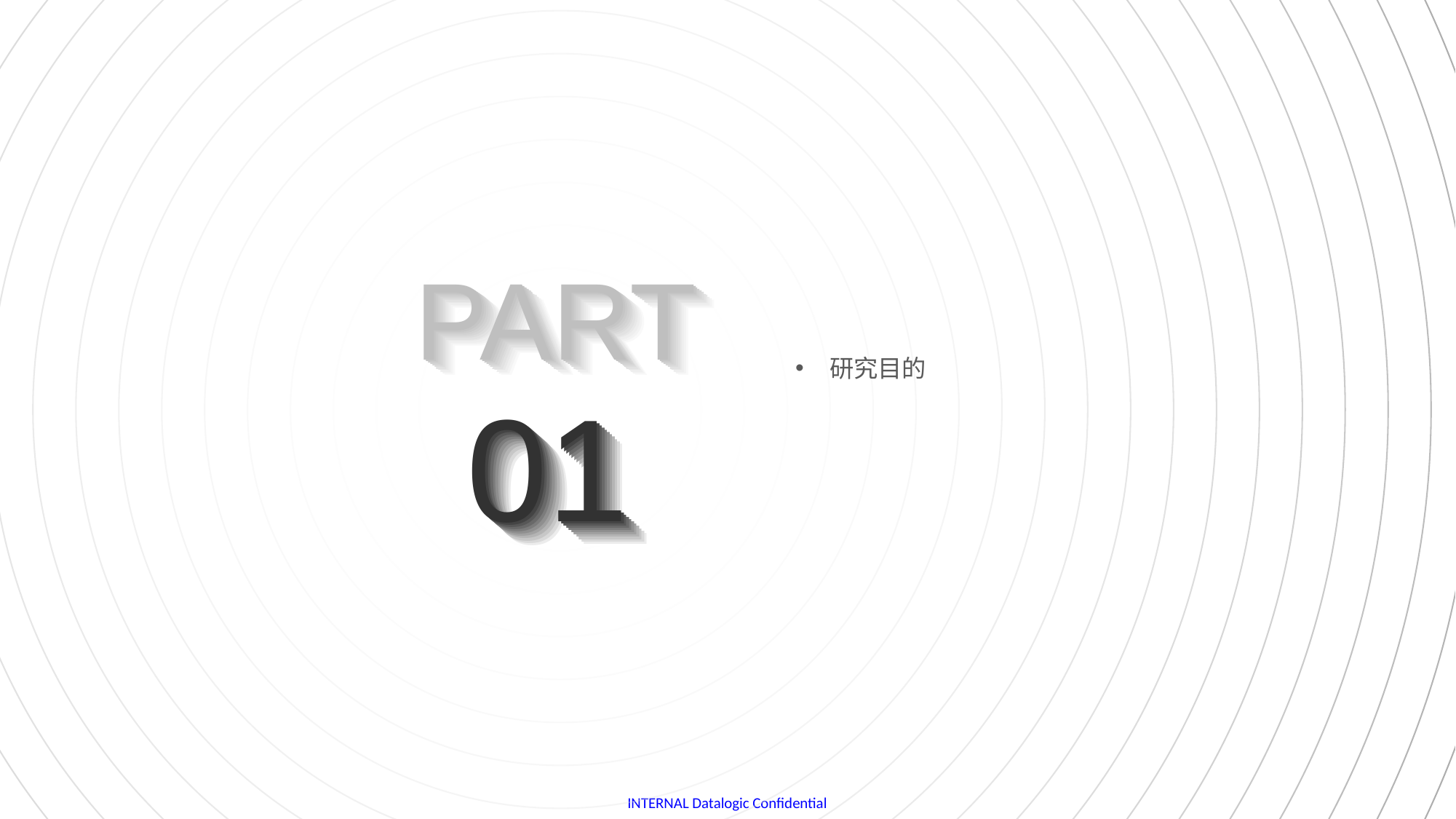

PART
PART
PART
PART
PART
PART
PART
PART
PART
PART
PART
PART
研究目的
01
01
01
01
01
01
01
01
01
01
01
01